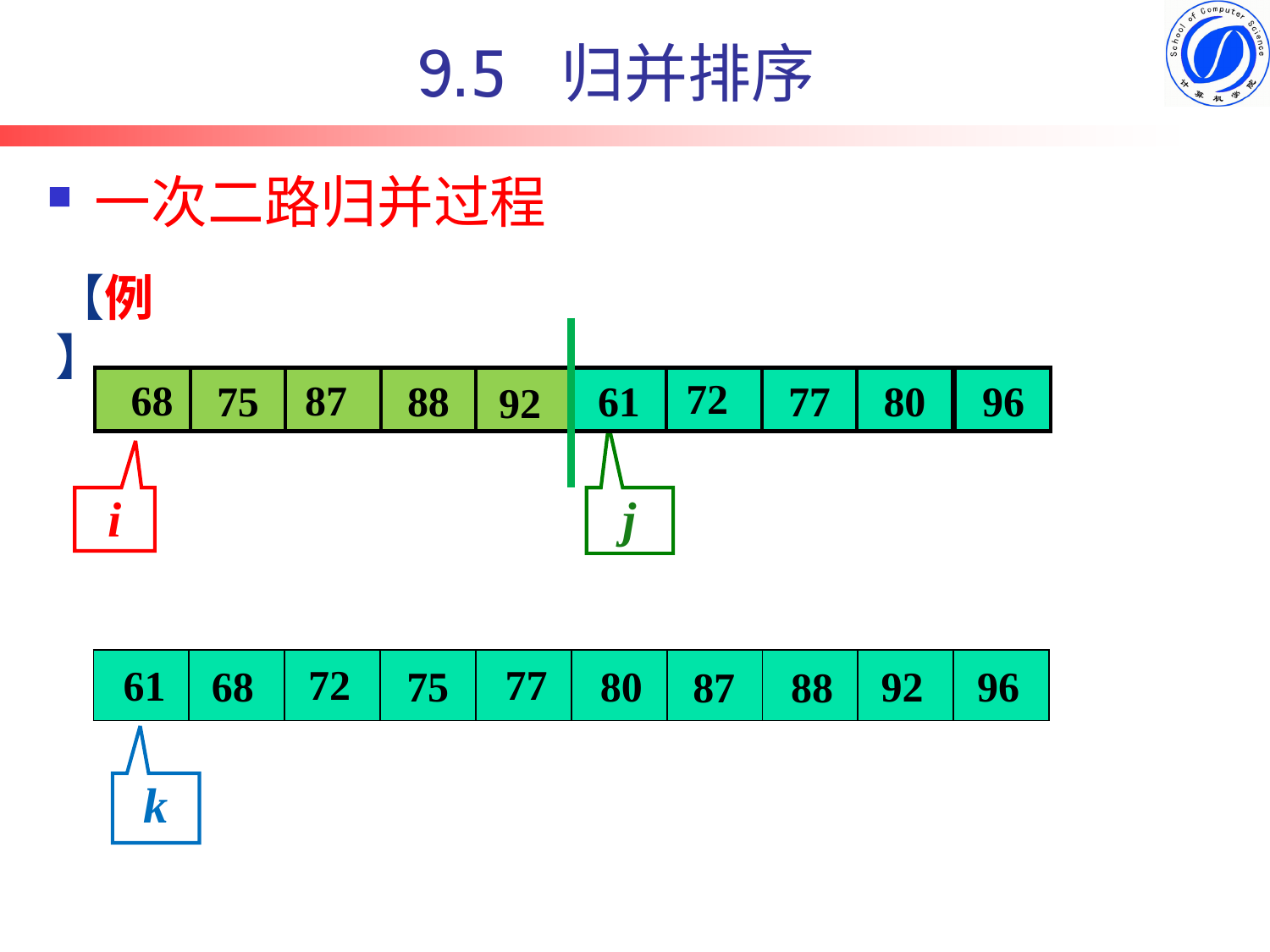

# 9.5  归并排序
一次二路归并过程
【例】
72
68
87

75

88

61

77
80

96
92
i
j
|  |  |  |  |  |  |  |  |  |  |
| --- | --- | --- | --- | --- | --- | --- | --- | --- | --- |
72
77
61
96
68
75
80
92
87
88
k